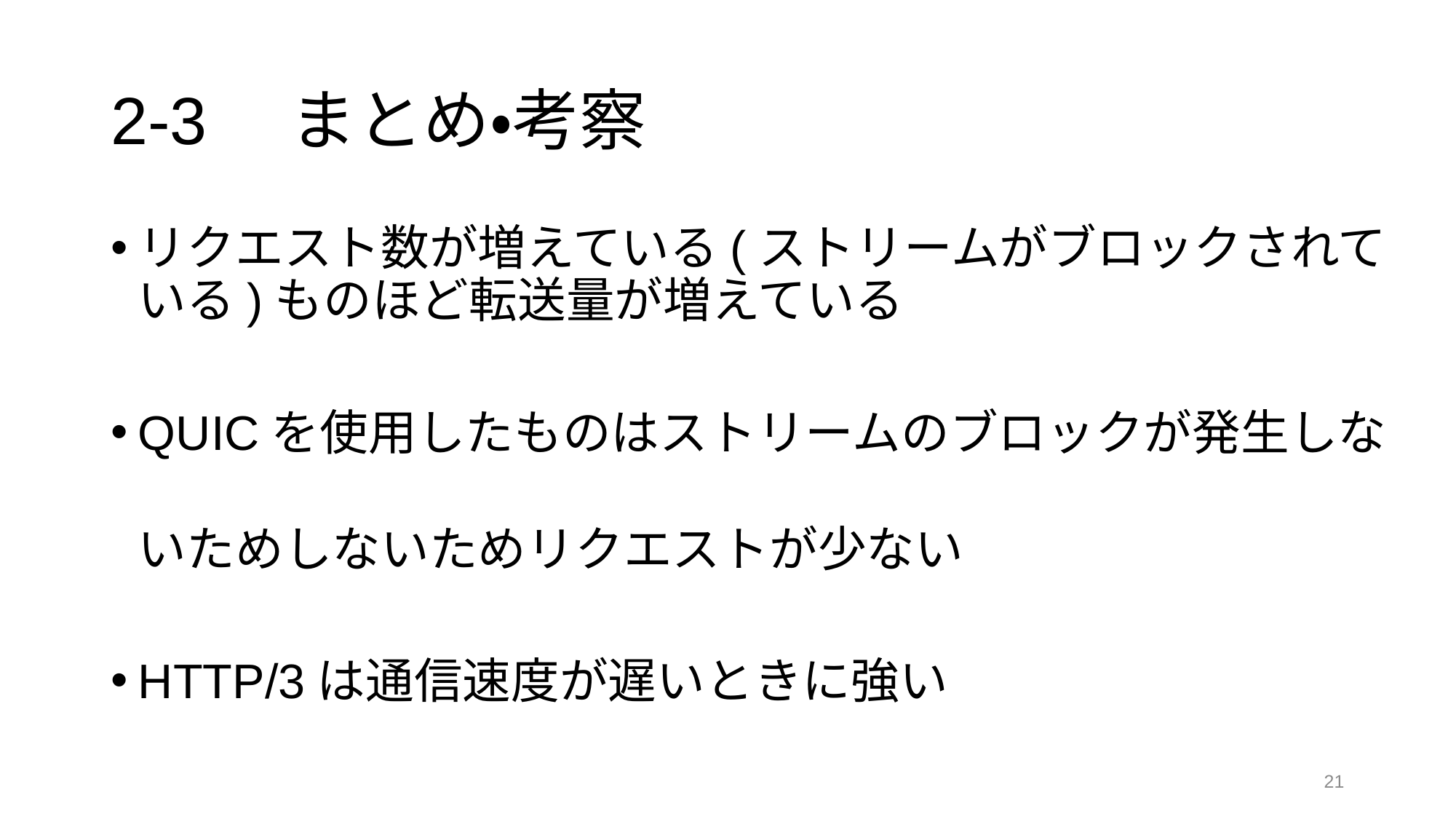

# 2-3　まとめ・考察
リクエスト数が増えている(ストリームがブロックされている)ものほど転送量が増えている
QUICを使用したものはストリームのブロックが発生しないためしないためリクエストが少ない
HTTP/3は通信速度が遅いときに強い
21